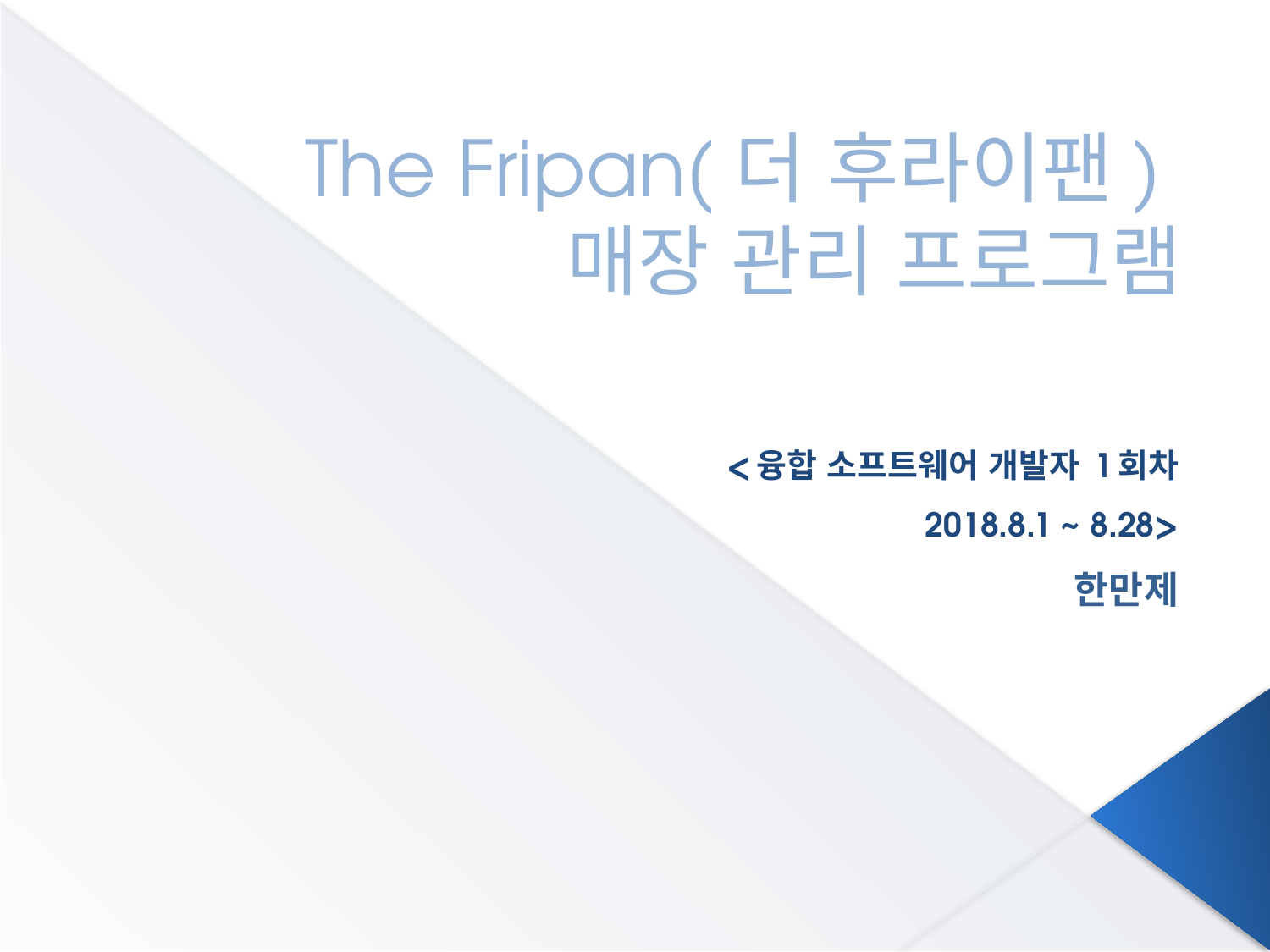

# The Fripan(더 후라이팬) 매장 관리 프로그램

<융합 소프트웨어 개발자 1회차
2018.8.1 ~ 8.28>
한만제